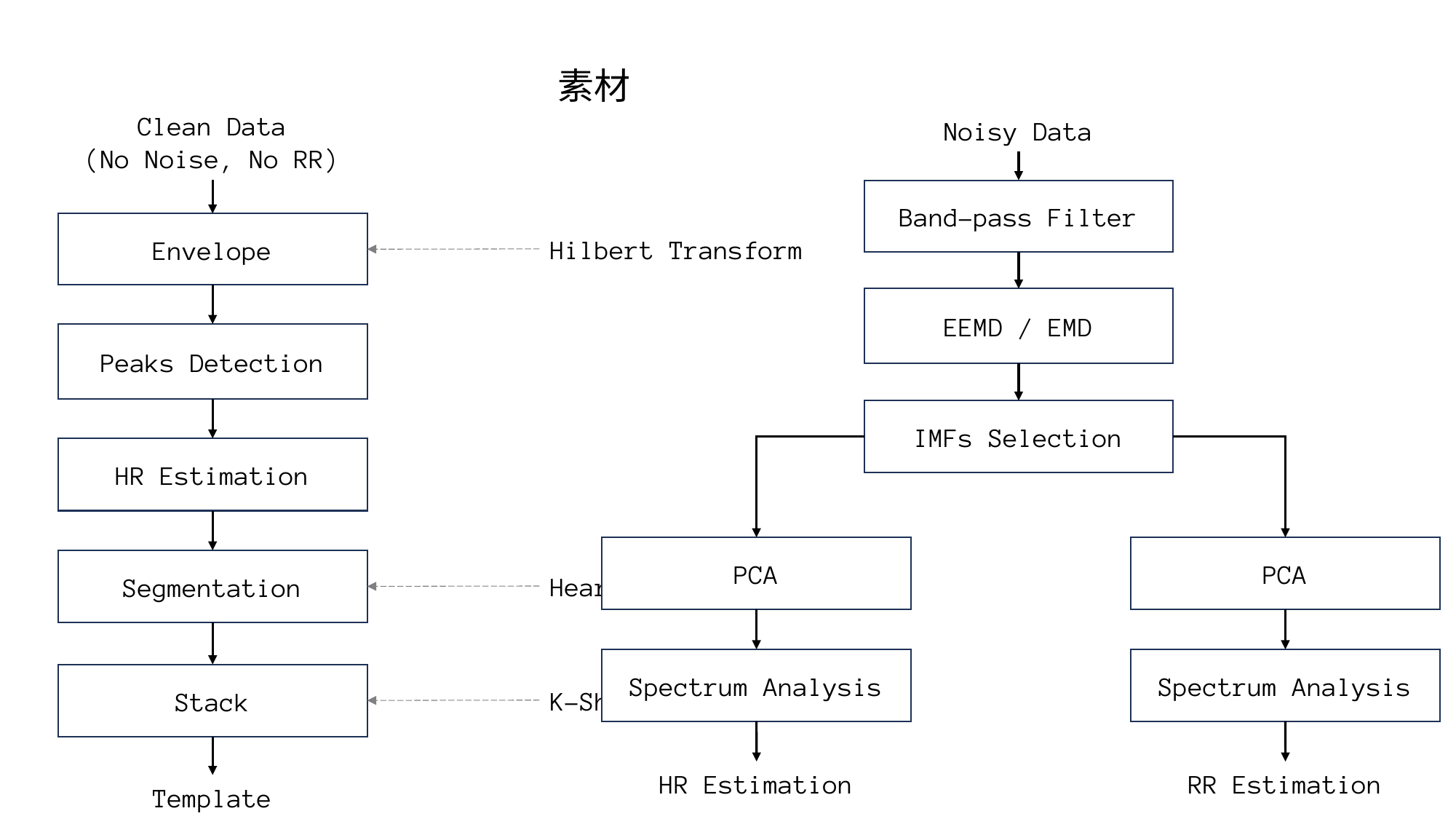

素材
Clean Data
(No Noise, No RR)
Noisy Data
Band-pass Filter
Envelope
Hilbert Transform
EEMD / EMD
Peaks Detection
IMFs Selection
HR Estimation
PCA
PCA
Segmentation
Heartbeat Rate
Spectrum Analysis
Spectrum Analysis
Stack
K-Shapes Clustering
RR Estimation
HR Estimation
Template